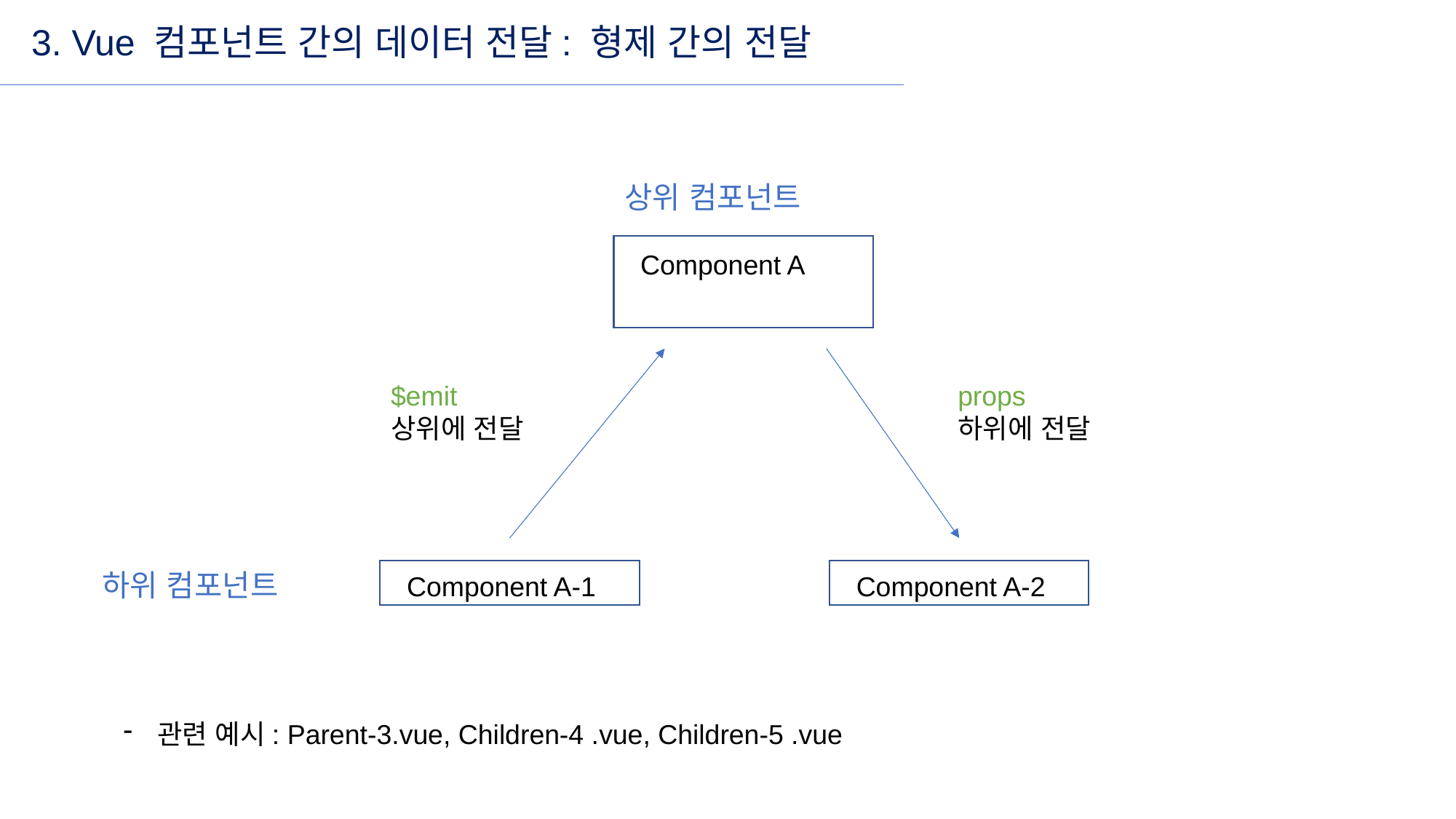

3. Vue 컴포넌트 간의 데이터 전달: 형제 간의 전달
상위 컴포넌트

Component A
$emit
상위에 전달
props
하위에 전달
하위 컴포넌트

Component A-1

Component A-2
관련 예시: Parent-3.vue, Children-4 .vue, Children-5 .vue